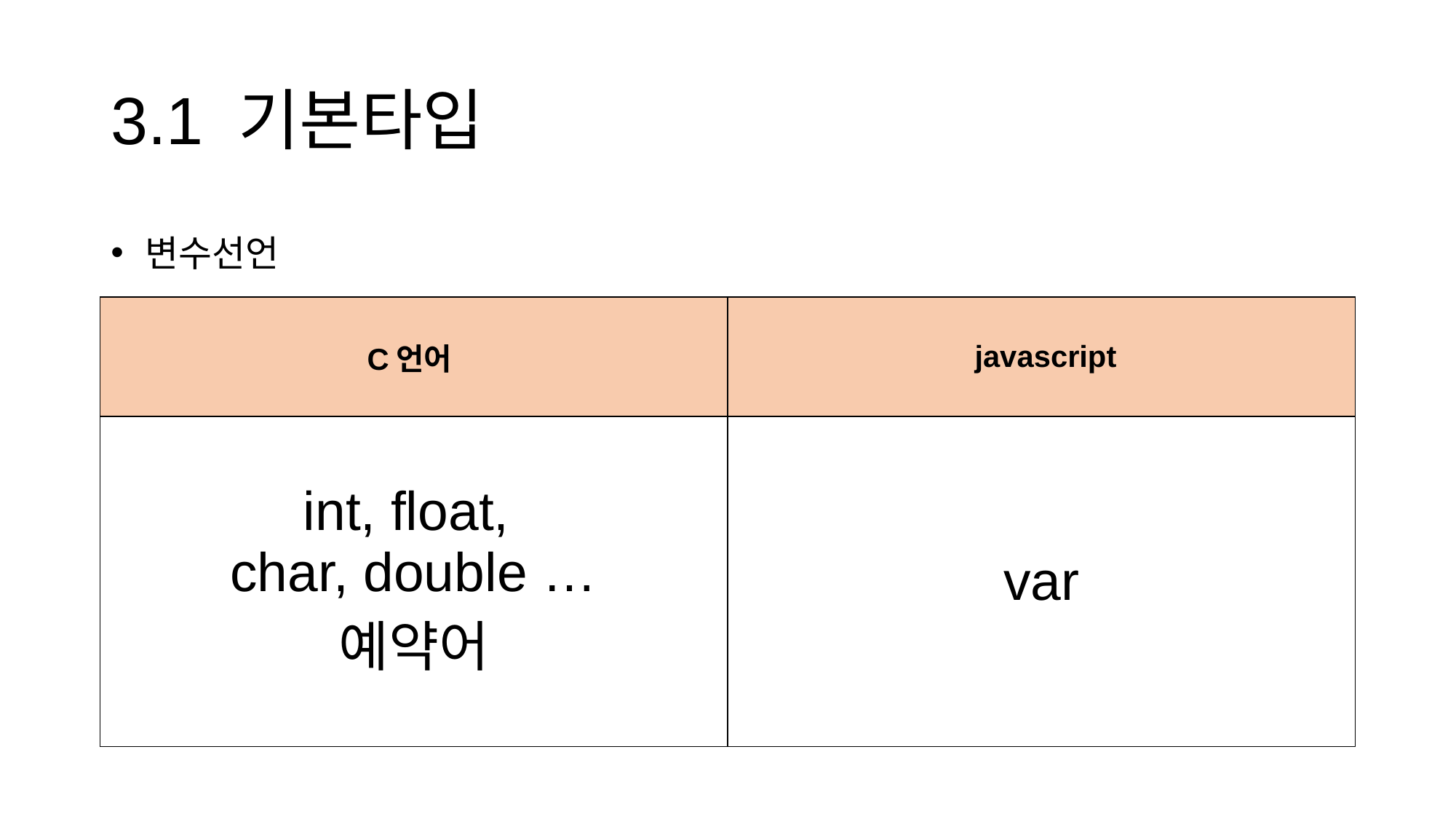

# 3.1 기본타입
변수선언
| C언어 | javascript |
| --- | --- |
| int, float, char, double … 예약어 | var |